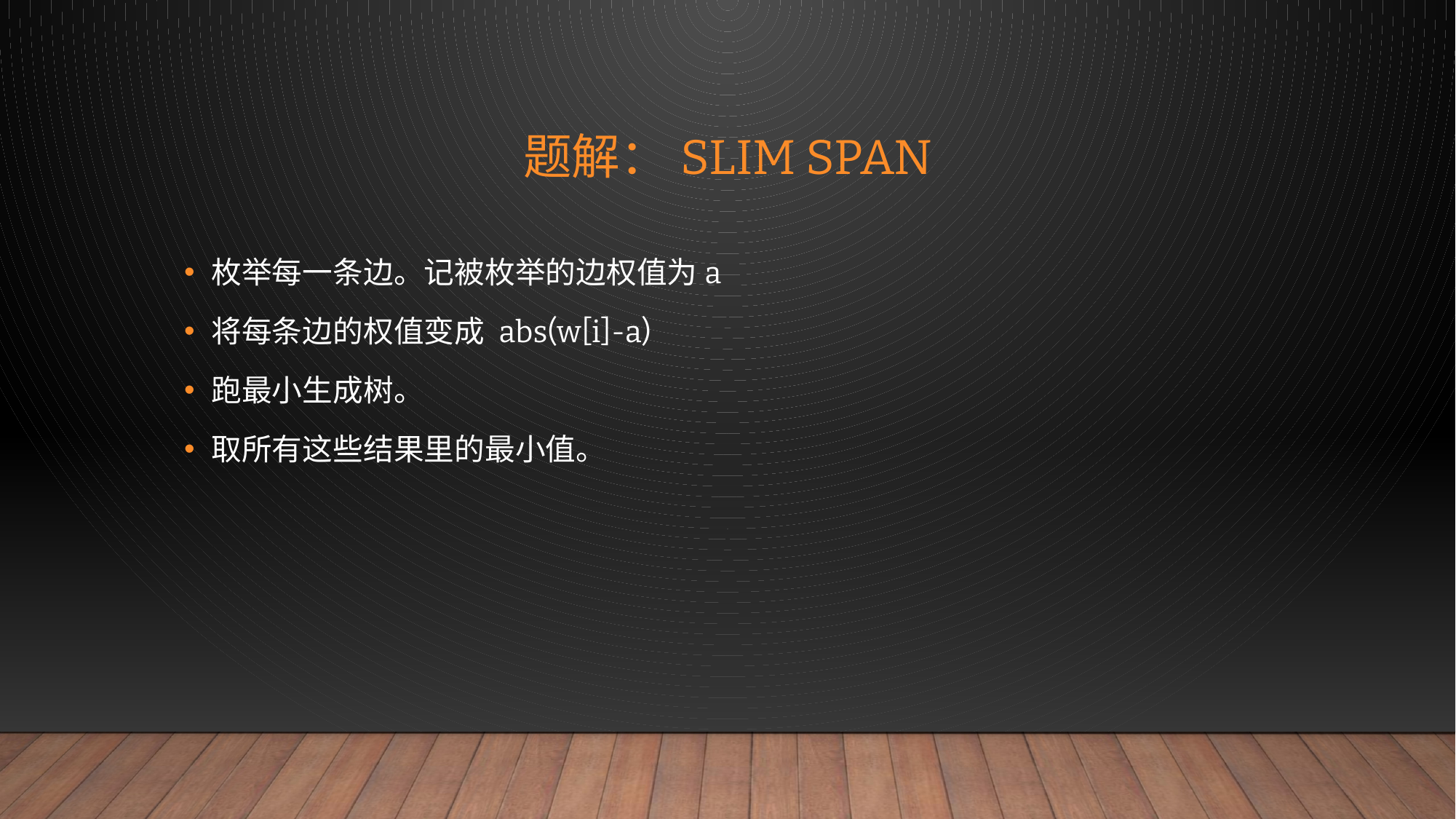

# 题解：Slim Span
枚举每一条边。记被枚举的边权值为a
将每条边的权值变成 abs(w[i]-a)
跑最小生成树。
取所有这些结果里的最小值。